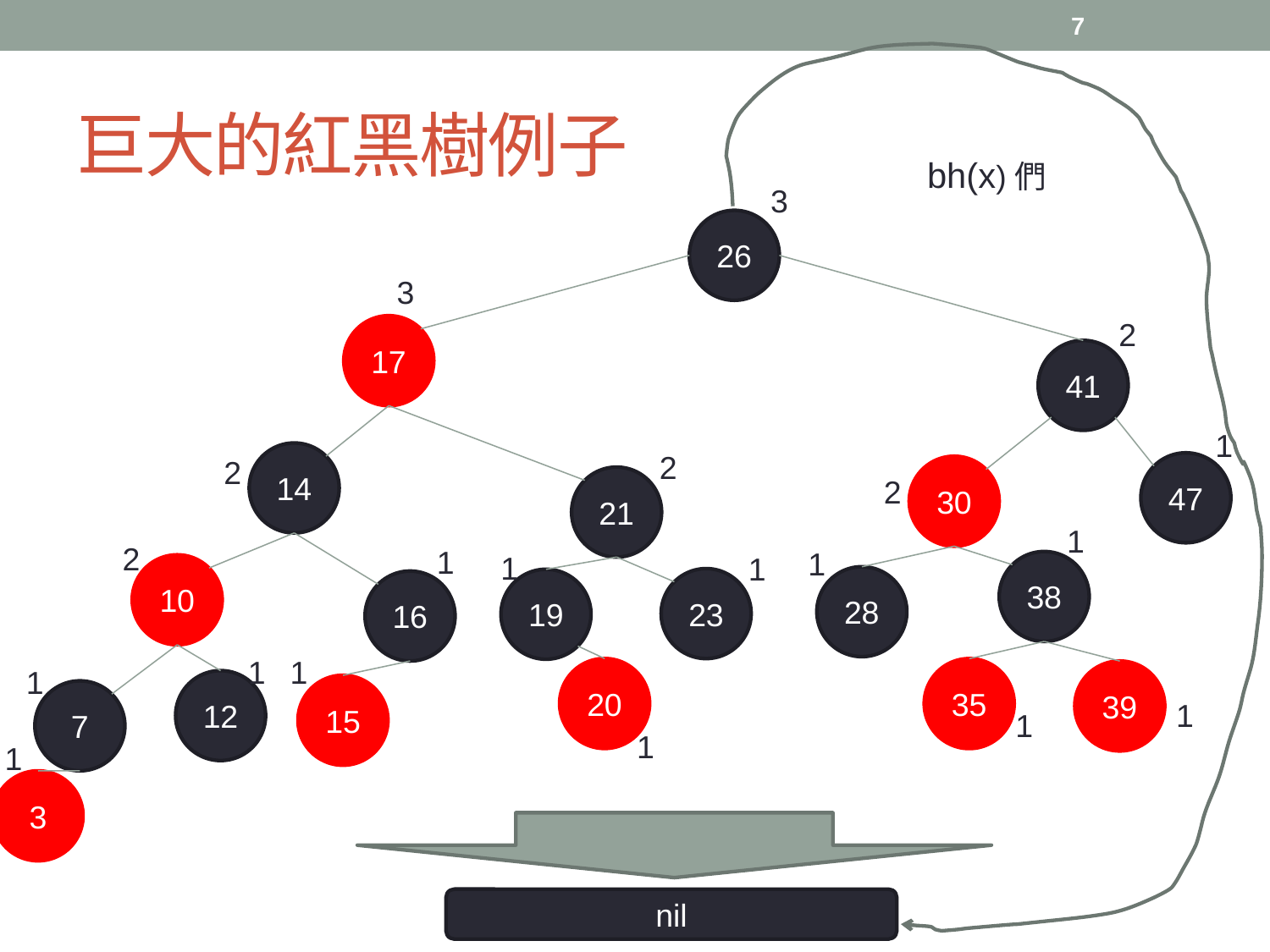

7

# 巨大的紅黑樹例子
bh(x)們
3
26
3
2
17
41
1
2
14
2
47
30
2
21
1
2
1
1
1
1
38
10
28
23
19
16
1
1
1
20
35
39
12
15
7
1
1
1
1
3

nil